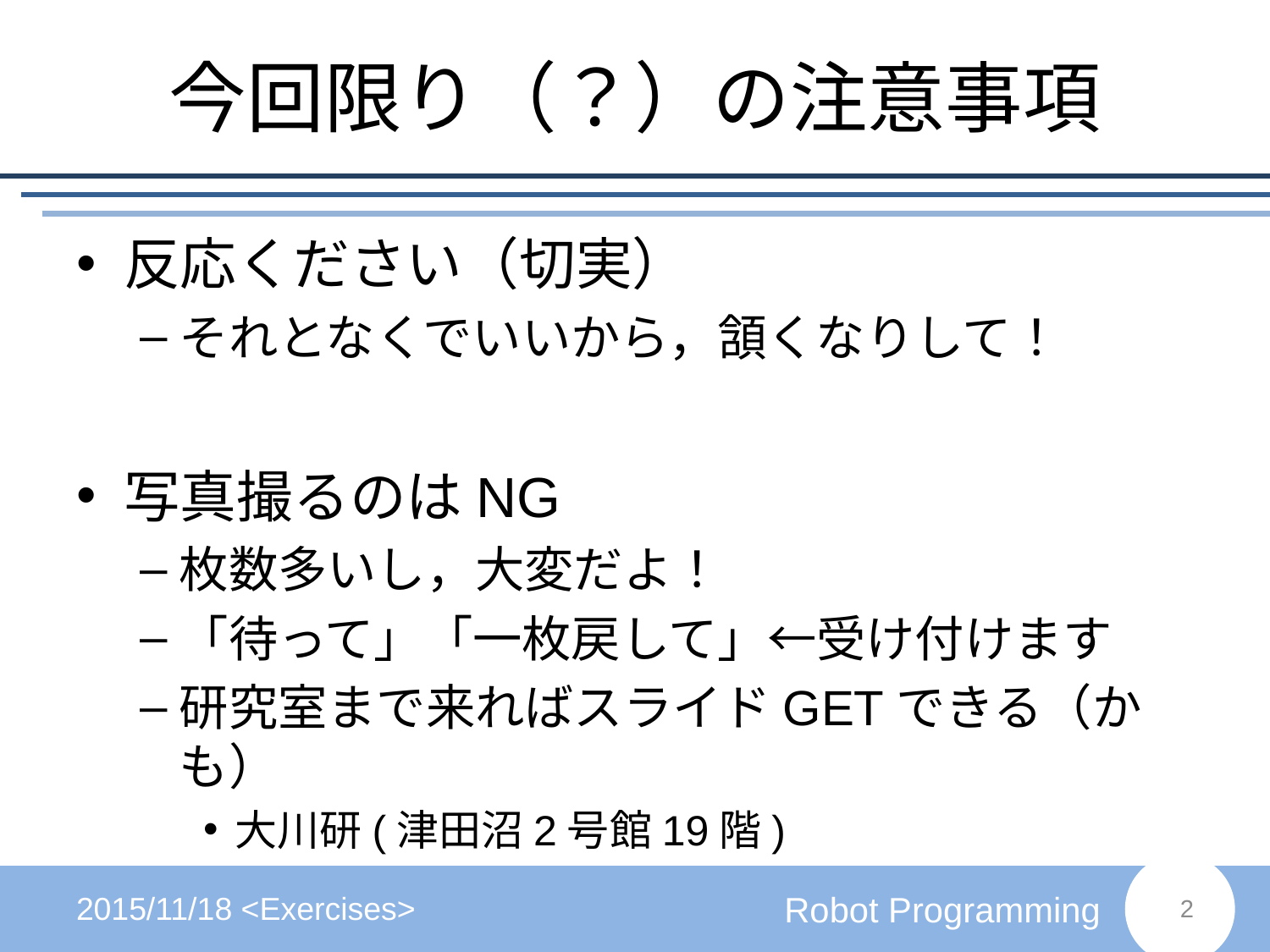

# 今回限り（？）の注意事項
反応ください（切実）
それとなくでいいから，頷くなりして！

写真撮るのはNG
枚数多いし，大変だよ！
「待って」「一枚戻して」←受け付けます
研究室まで来ればスライドGETできる（かも）
大川研(津田沼2号館19階)
2015/11/18 <Exercises>
2